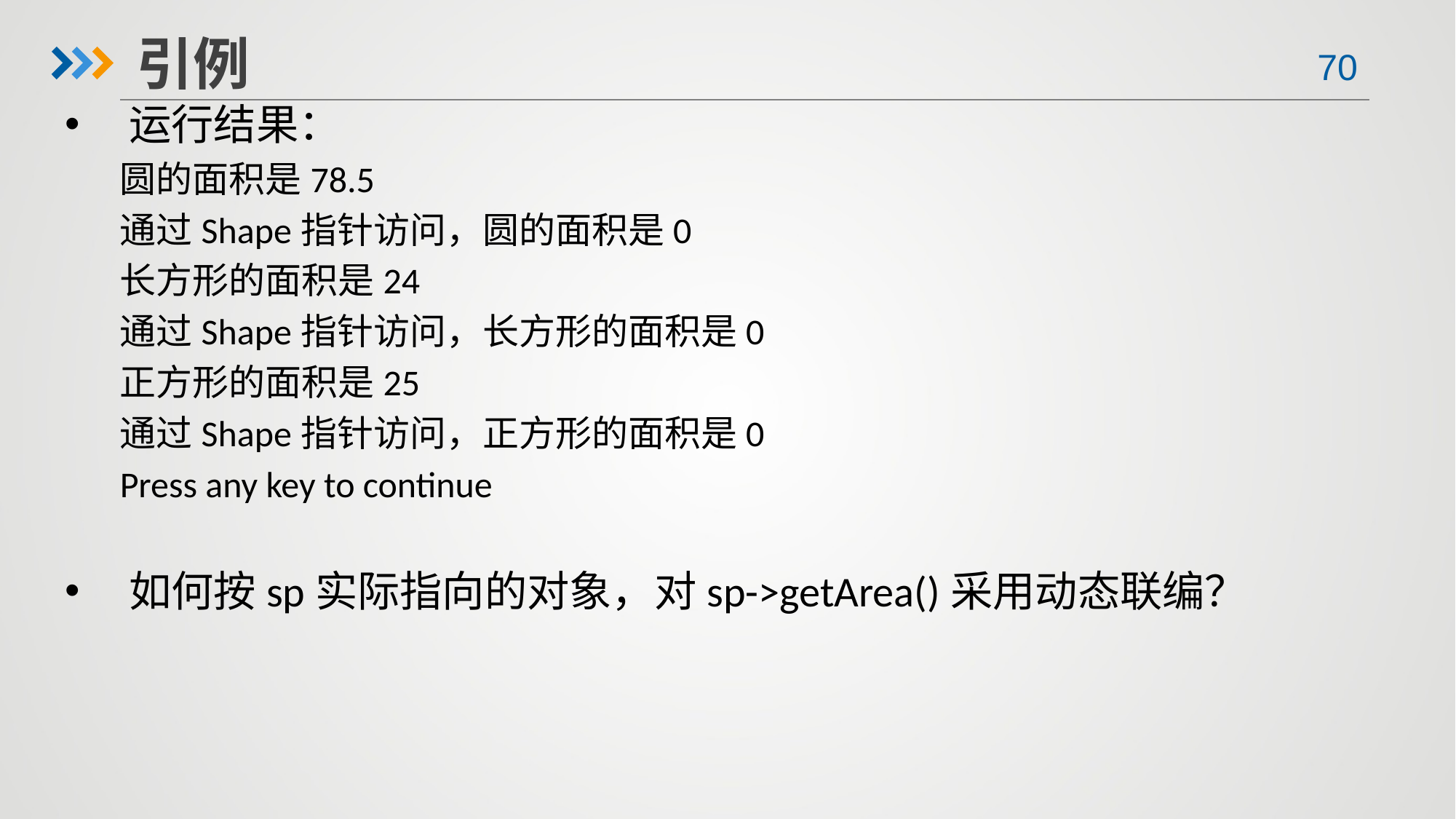

引例
运行结果：
圆的面积是78.5
通过Shape指针访问，圆的面积是0
长方形的面积是24
通过Shape指针访问，长方形的面积是0
正方形的面积是25
通过Shape指针访问，正方形的面积是0
Press any key to continue

如何按sp实际指向的对象，对sp->getArea()采用动态联编？